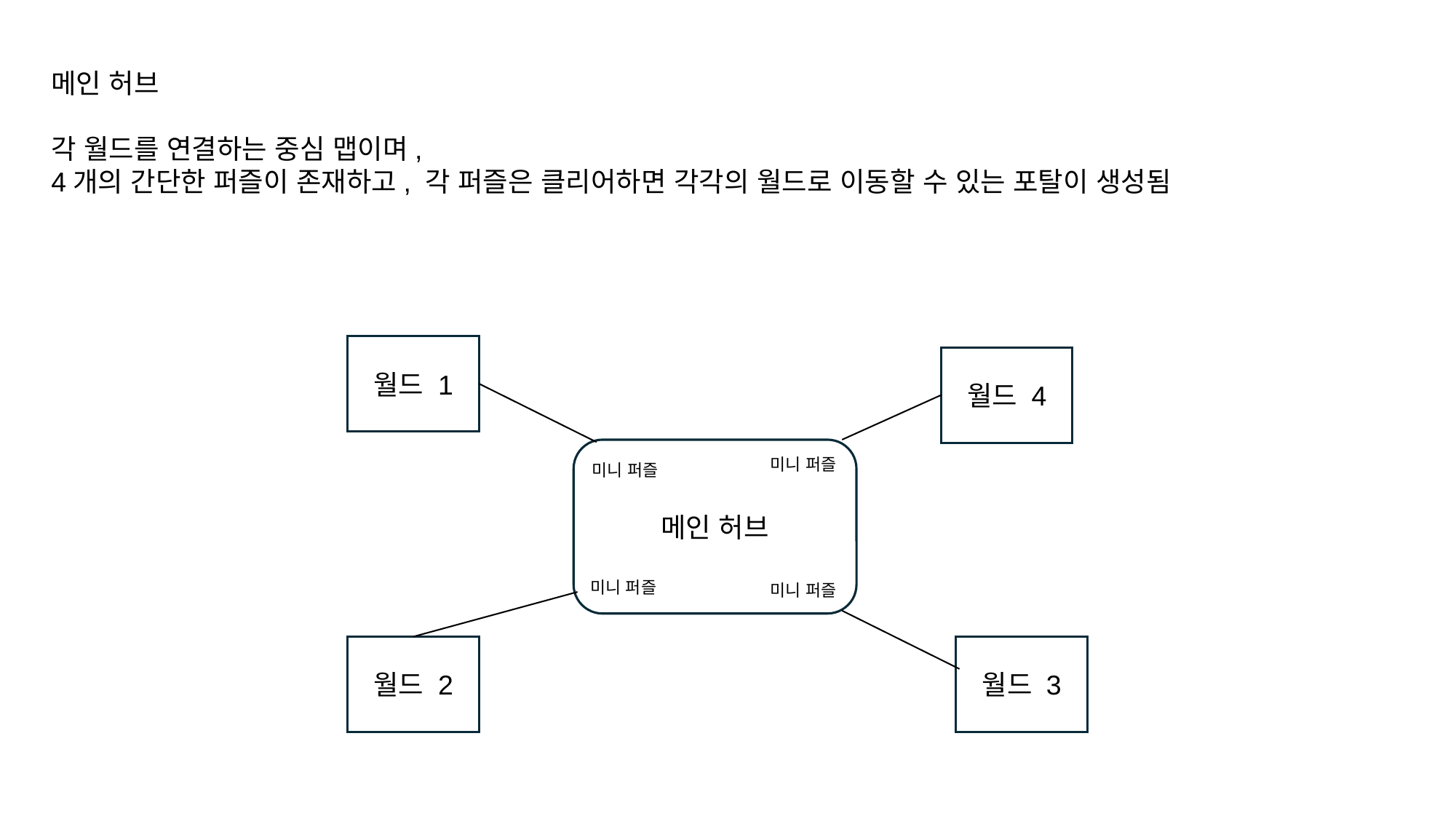

메인 허브

각 월드를 연결하는 중심 맵이며,
4개의 간단한 퍼즐이 존재하고, 각 퍼즐은 클리어하면 각각의 월드로 이동할 수 있는 포탈이 생성됨
월드 1
월드 4
메인 허브
미니 퍼즐
미니 퍼즐
미니 퍼즐
미니 퍼즐
월드 2
월드 3